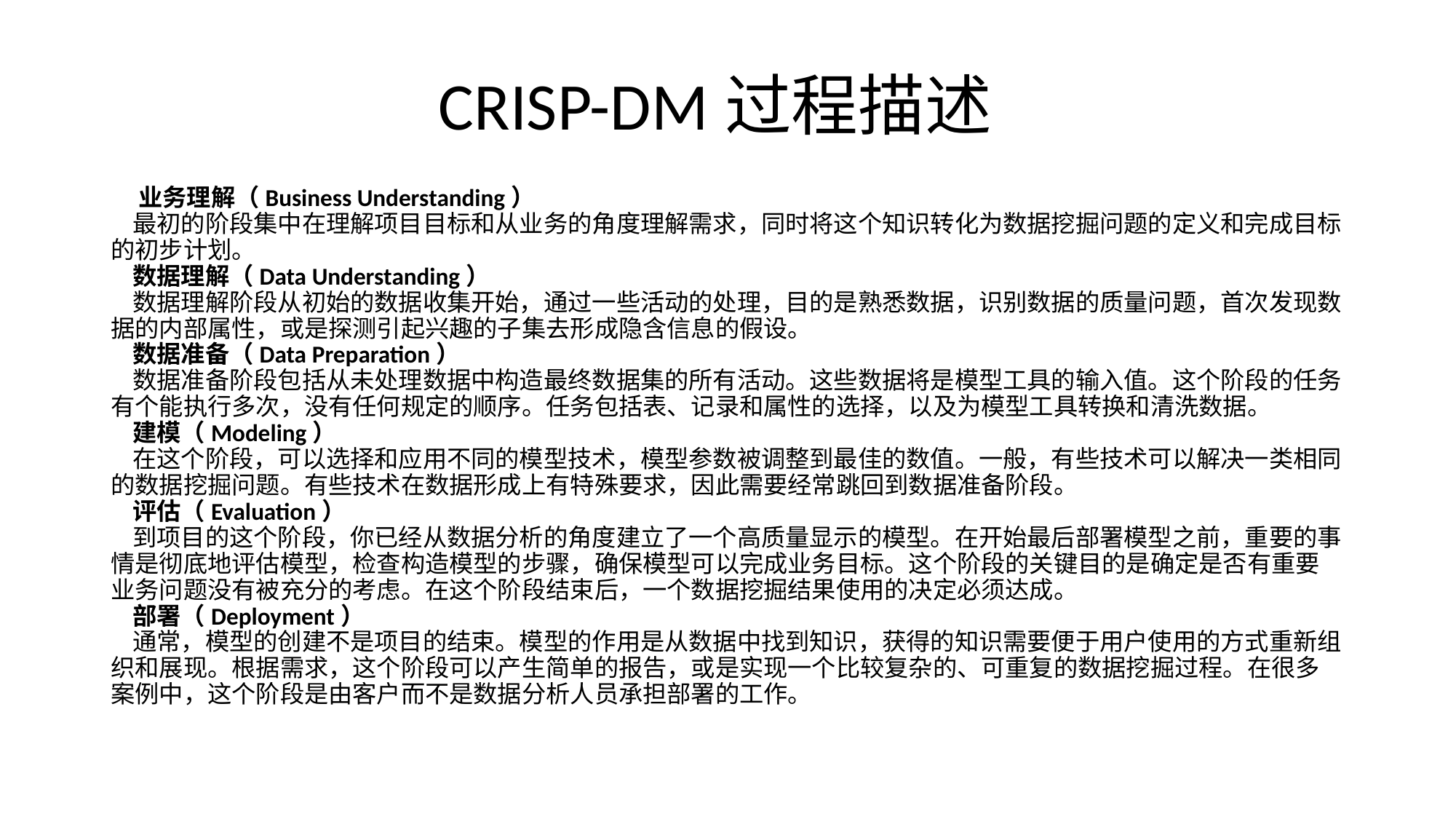

# CRISP-DM过程描述
    业务理解（Business Understanding）
    最初的阶段集中在理解项目目标和从业务的角度理解需求，同时将这个知识转化为数据挖掘问题的定义和完成目标的初步计划。
    数据理解（Data Understanding）
    数据理解阶段从初始的数据收集开始，通过一些活动的处理，目的是熟悉数据，识别数据的质量问题，首次发现数据的内部属性，或是探测引起兴趣的子集去形成隐含信息的假设。
    数据准备（Data Preparation）
    数据准备阶段包括从未处理数据中构造最终数据集的所有活动。这些数据将是模型工具的输入值。这个阶段的任务有个能执行多次，没有任何规定的顺序。任务包括表、记录和属性的选择，以及为模型工具转换和清洗数据。
    建模（Modeling）
    在这个阶段，可以选择和应用不同的模型技术，模型参数被调整到最佳的数值。一般，有些技术可以解决一类相同的数据挖掘问题。有些技术在数据形成上有特殊要求，因此需要经常跳回到数据准备阶段。
    评估（Evaluation）
    到项目的这个阶段，你已经从数据分析的角度建立了一个高质量显示的模型。在开始最后部署模型之前，重要的事情是彻底地评估模型，检查构造模型的步骤，确保模型可以完成业务目标。这个阶段的关键目的是确定是否有重要业务问题没有被充分的考虑。在这个阶段结束后，一个数据挖掘结果使用的决定必须达成。
    部署（Deployment）
    通常，模型的创建不是项目的结束。模型的作用是从数据中找到知识，获得的知识需要便于用户使用的方式重新组织和展现。根据需求，这个阶段可以产生简单的报告，或是实现一个比较复杂的、可重复的数据挖掘过程。在很多案例中，这个阶段是由客户而不是数据分析人员承担部署的工作。